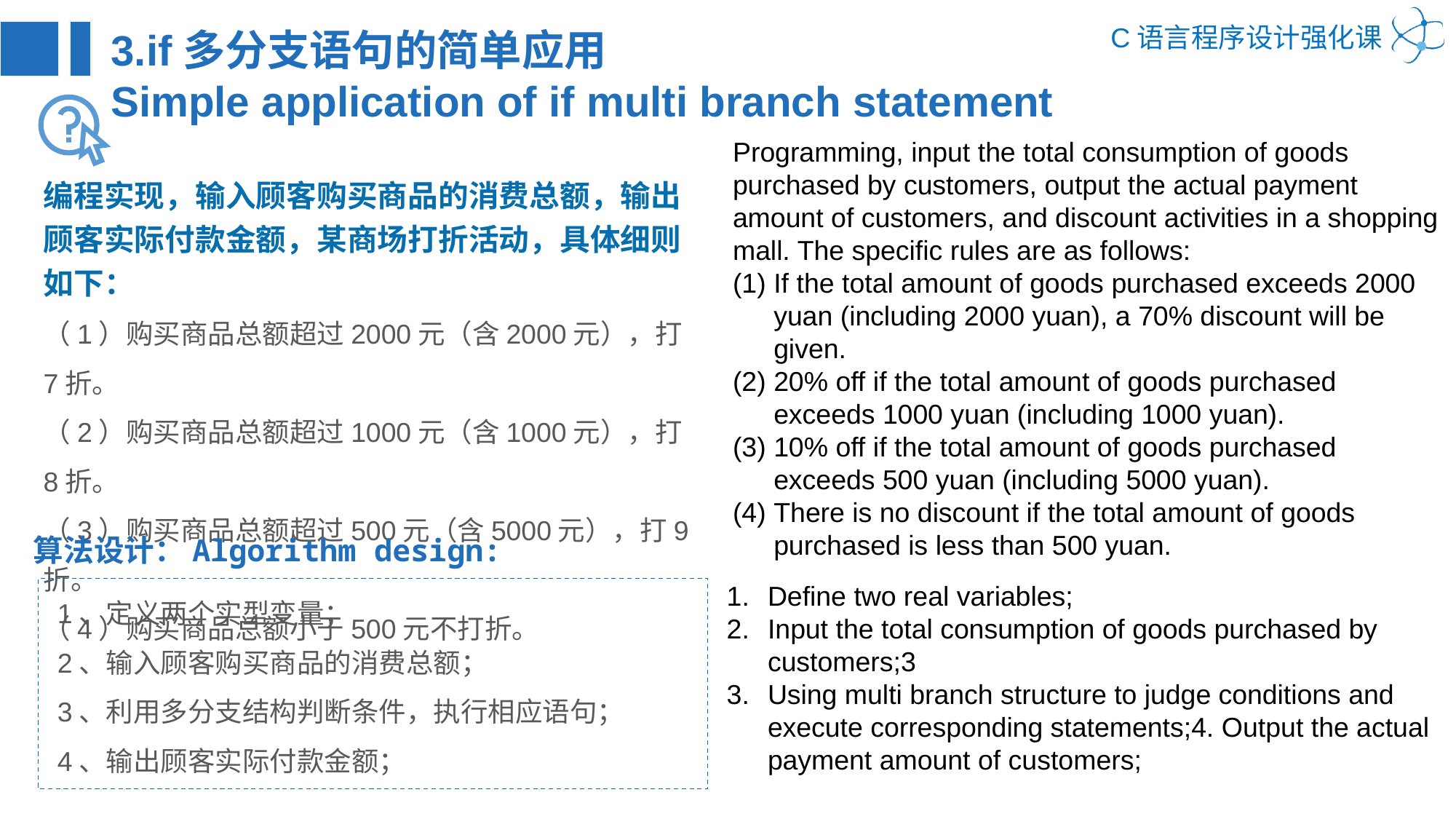

3.if多分支语句的简单应用
Simple application of if multi branch statement

Programming, input the total consumption of goods purchased by customers, output the actual payment amount of customers, and discount activities in a shopping mall. The specific rules are as follows:
If the total amount of goods purchased exceeds 2000 yuan (including 2000 yuan), a 70% discount will be given.
20% off if the total amount of goods purchased exceeds 1000 yuan (including 1000 yuan).
10% off if the total amount of goods purchased exceeds 500 yuan (including 5000 yuan).
There is no discount if the total amount of goods purchased is less than 500 yuan.
编程实现，输入顾客购买商品的消费总额，输出顾客实际付款金额，某商场打折活动，具体细则如下：
（1）购买商品总额超过2000元（含2000元），打7折。
（2）购买商品总额超过1000元（含1000元），打8折。
（3）购买商品总额超过500元（含5000元），打9折。
（4）购买商品总额小于500元不打折。
算法设计：Algorithm design:
Define two real variables;
Input the total consumption of goods purchased by customers;3
Using multi branch structure to judge conditions and execute corresponding statements;4. Output the actual payment amount of customers;
1、定义两个实型变量；
2、输入顾客购买商品的消费总额；
3、利用多分支结构判断条件，执行相应语句；
4、输出顾客实际付款金额；